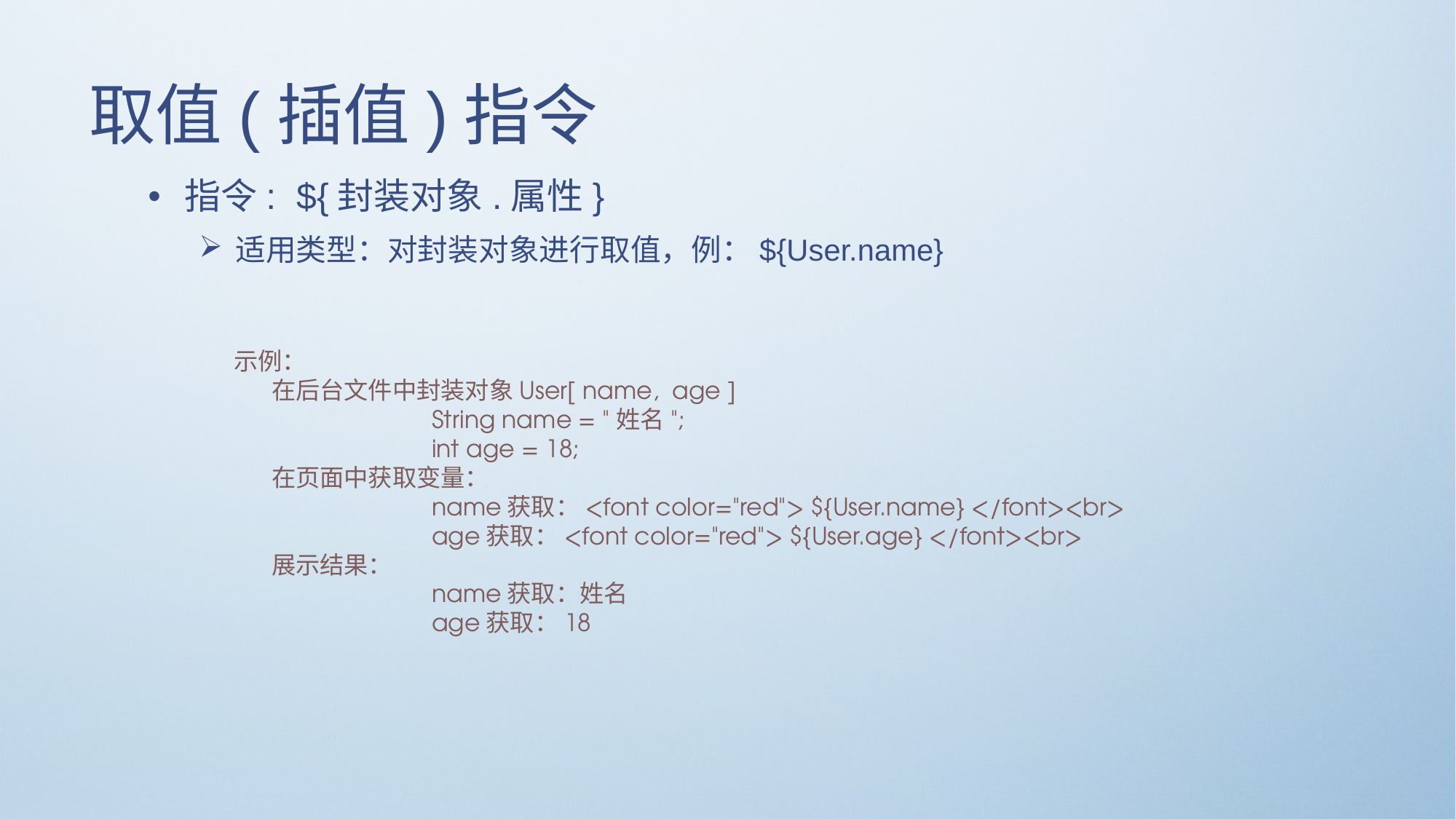

# 取值(插值)指令
指令:  ${封装对象.属性}
适用类型：对封装对象进行取值，例：${User.name}
            示例：
	在后台文件中封装对象User[ name,  age ]
                                        String name = "姓名";
                                        int age = 18;
	在页面中获取变量：
                                        name获取：<font color="red"> ${User.name} </font><br>
                                        age获取：<font color="red"> ${User.age} </font><br>
	展示结果：
                                        name获取：姓名
                                        age获取：18